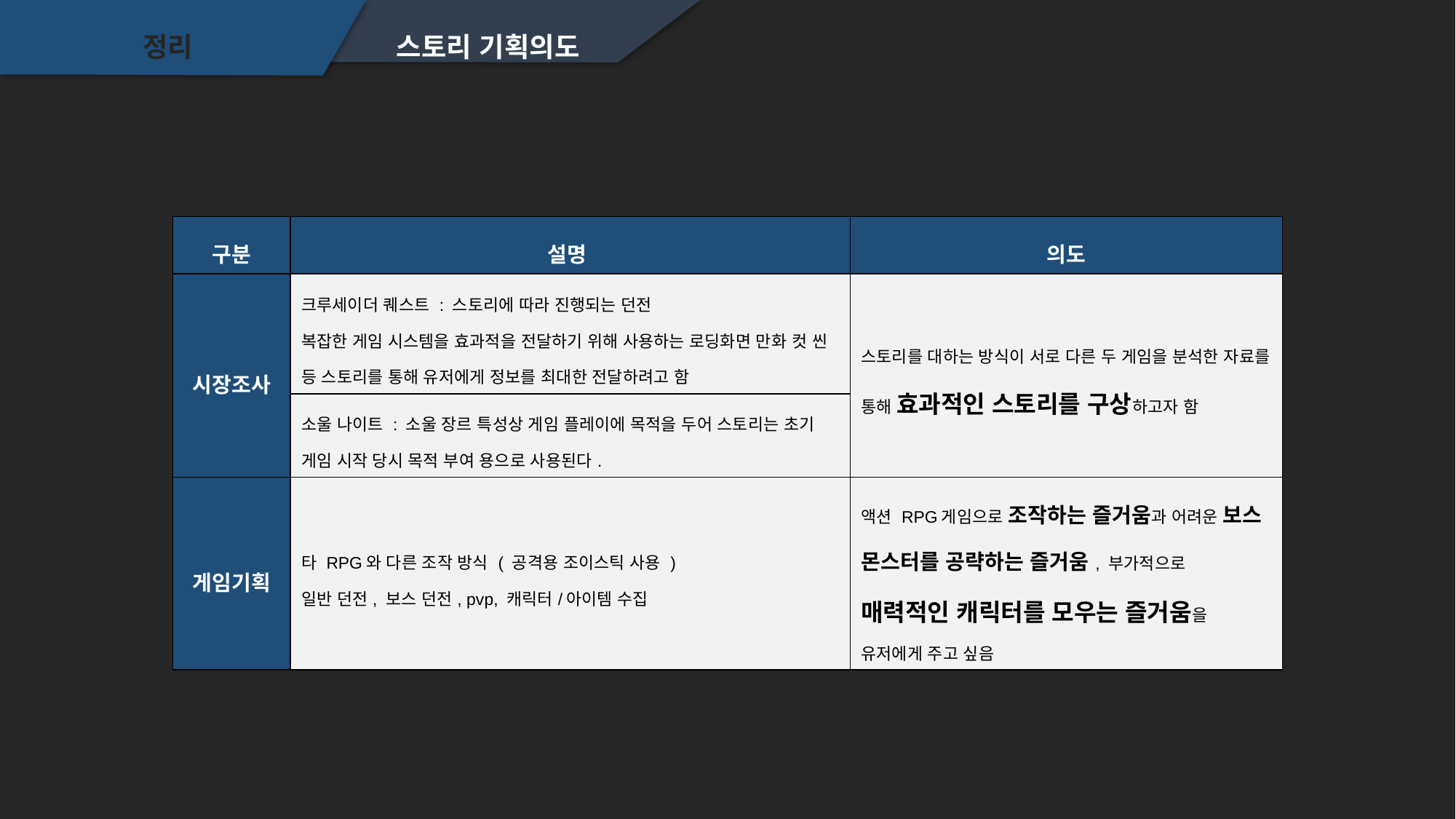

정리
스토리 기획의도
| 구분 | 설명 | 의도 |
| --- | --- | --- |
| 시장조사 | 크루세이더 퀘스트 : 스토리에 따라 진행되는 던전 복잡한 게임 시스템을 효과적을 전달하기 위해 사용하는 로딩화면 만화 컷 씬 등 스토리를 통해 유저에게 정보를 최대한 전달하려고 함 | 스토리를 대하는 방식이 서로 다른 두 게임을 분석한 자료를 통해 효과적인 스토리를 구상하고자 함 |
|  | 소울 나이트 : 소울 장르 특성상 게임 플레이에 목적을 두어 스토리는 초기 게임 시작 당시 목적 부여 용으로 사용된다. |  |
| 게임기획 | 타 RPG와 다른 조작 방식 ( 공격용 조이스틱 사용 ) 일반 던전, 보스 던전, pvp, 캐릭터/아이템 수집 | 액션 RPG게임으로 조작하는 즐거움과 어려운 보스 몬스터를 공략하는 즐거움, 부가적으로 매력적인 캐릭터를 모우는 즐거움을 유저에게 주고 싶음 |